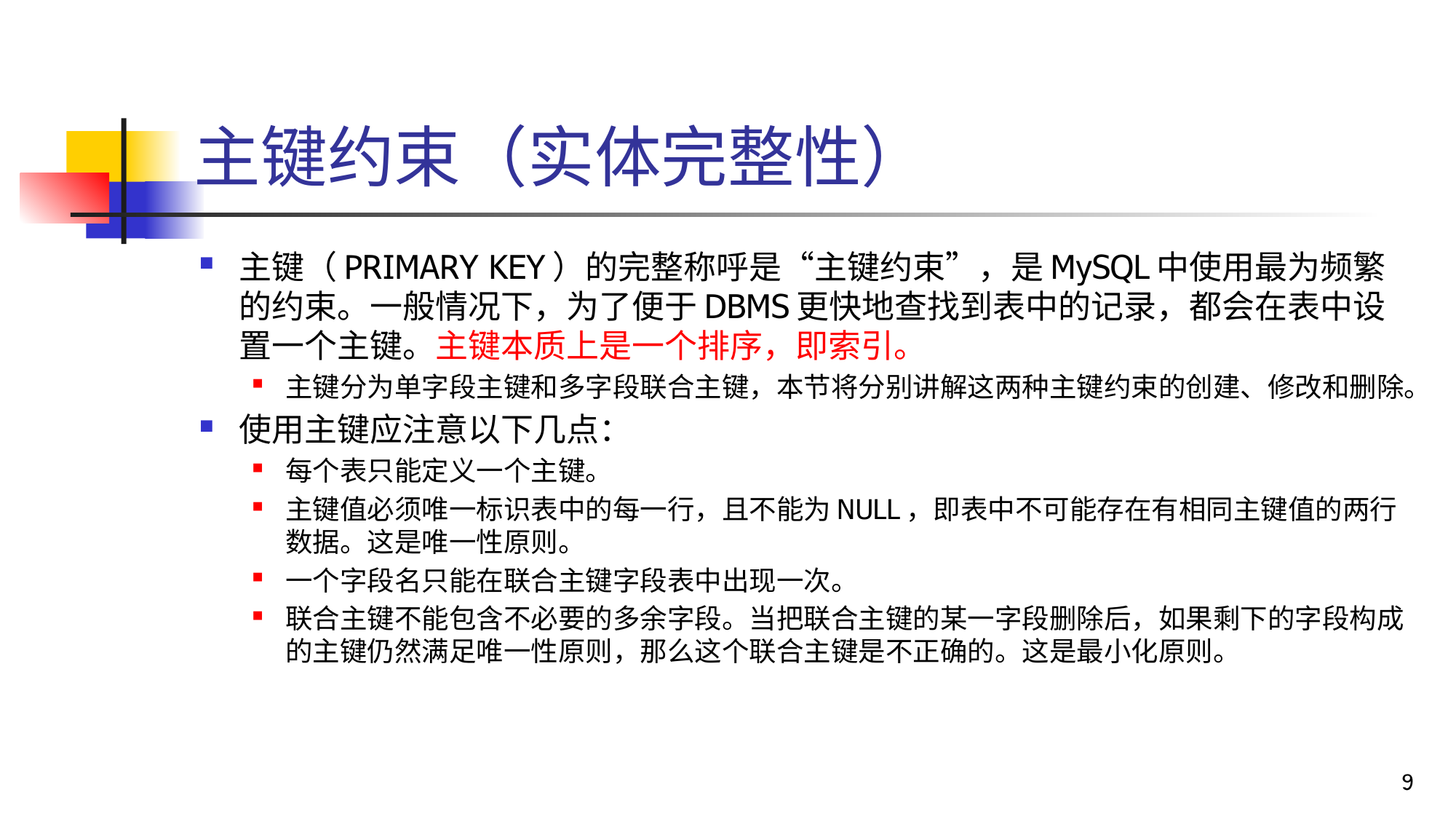

# 主键约束（实体完整性）
主键（PRIMARY KEY）的完整称呼是“主键约束”，是MySQL中使用最为频繁的约束。一般情况下，为了便于DBMS更快地查找到表中的记录，都会在表中设置一个主键。主键本质上是一个排序，即索引。
主键分为单字段主键和多字段联合主键，本节将分别讲解这两种主键约束的创建、修改和删除。
使用主键应注意以下几点：
每个表只能定义一个主键。
主键值必须唯一标识表中的每一行，且不能为NULL，即表中不可能存在有相同主键值的两行数据。这是唯一性原则。
一个字段名只能在联合主键字段表中出现一次。
联合主键不能包含不必要的多余字段。当把联合主键的某一字段删除后，如果剩下的字段构成的主键仍然满足唯一性原则，那么这个联合主键是不正确的。这是最小化原则。
9